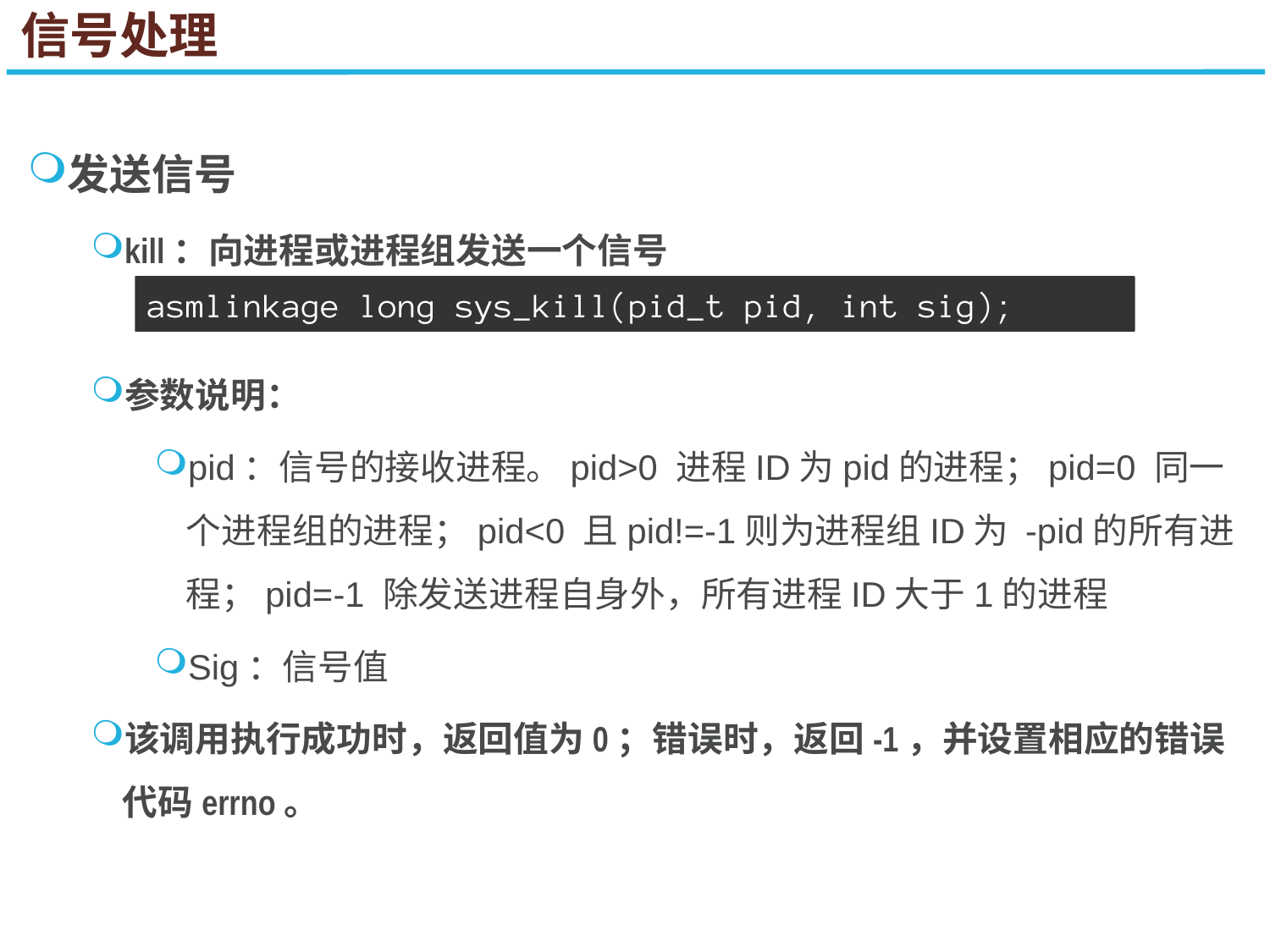

信号处理
发送信号
kill：向进程或进程组发送一个信号

参数说明：
pid：信号的接收进程。pid>0 进程ID为pid的进程；pid=0 同一个进程组的进程；pid<0 且pid!=-1则为进程组ID为 -pid的所有进程；pid=-1 除发送进程自身外，所有进程ID大于1的进程
Sig：信号值
该调用执行成功时，返回值为0；错误时，返回-1，并设置相应的错误代码errno。

asmlinkage long sys_kill(pid_t pid, int sig);